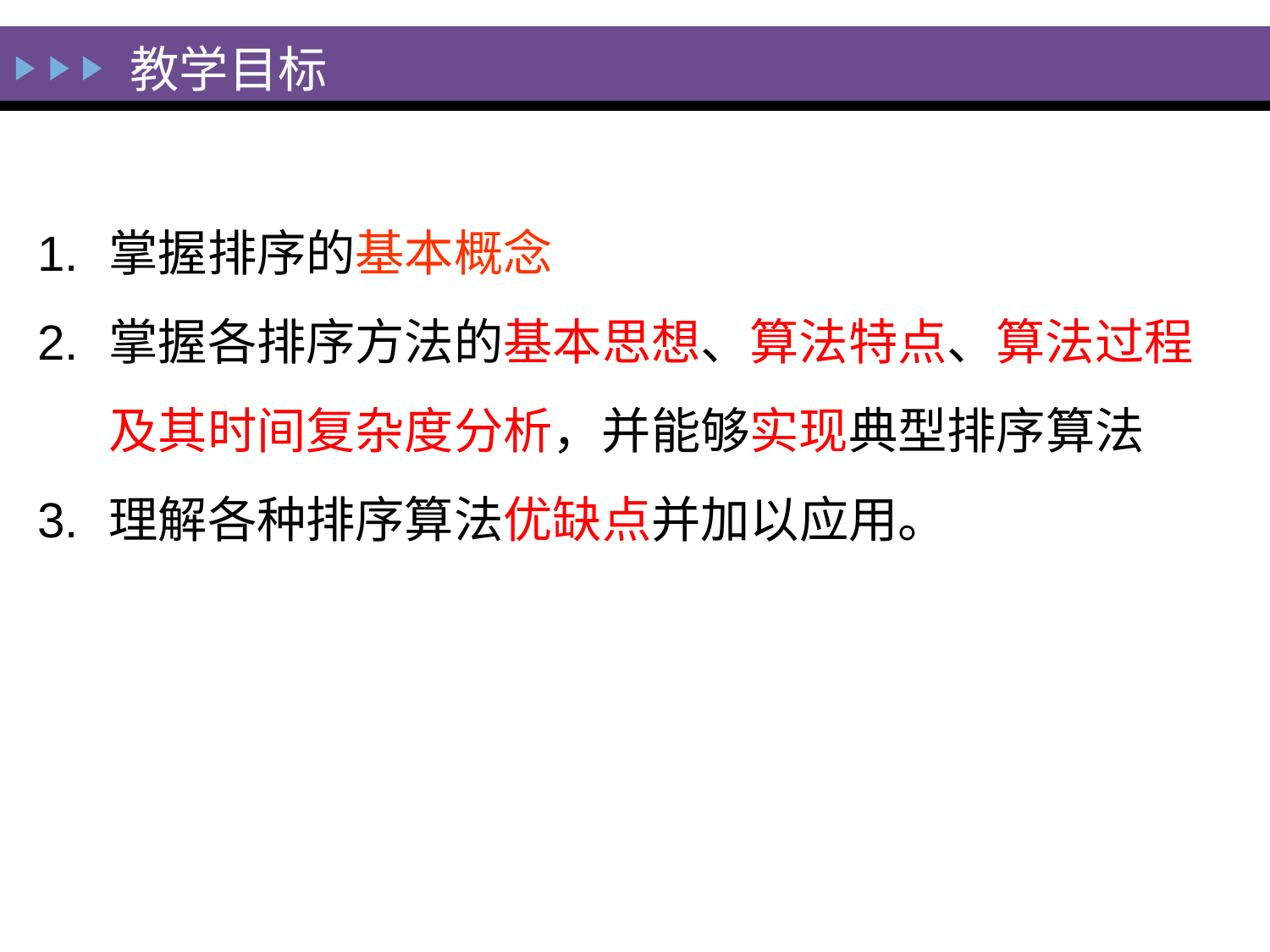

# 教学目标
掌握排序的基本概念
掌握各排序方法的基本思想、算法特点、算法过程及其时间复杂度分析，并能够实现典型排序算法
理解各种排序算法优缺点并加以应用。